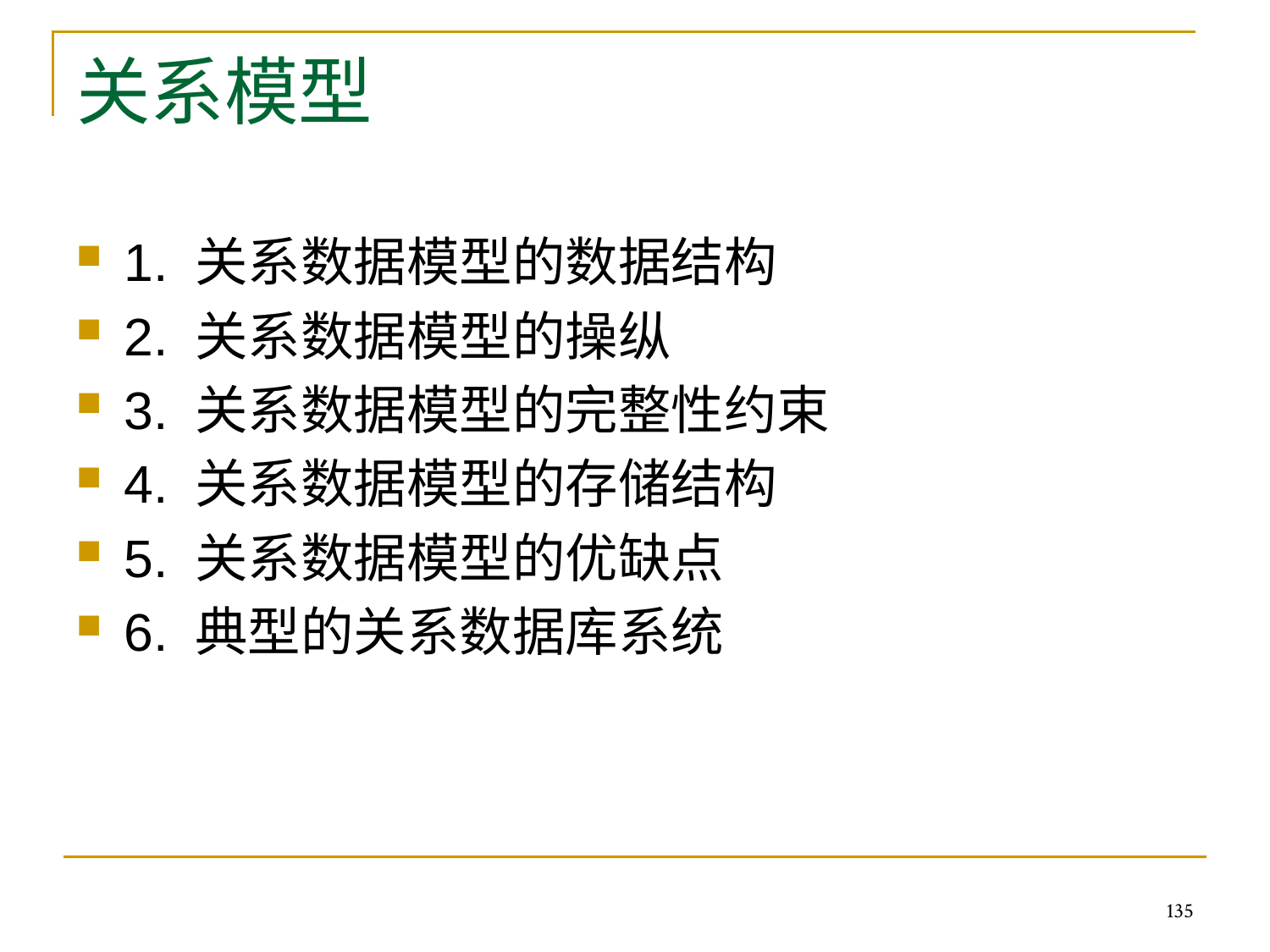

# 关系模型
1. 关系数据模型的数据结构
2. 关系数据模型的操纵
3. 关系数据模型的完整性约束
4. 关系数据模型的存储结构
5. 关系数据模型的优缺点
6. 典型的关系数据库系统
135